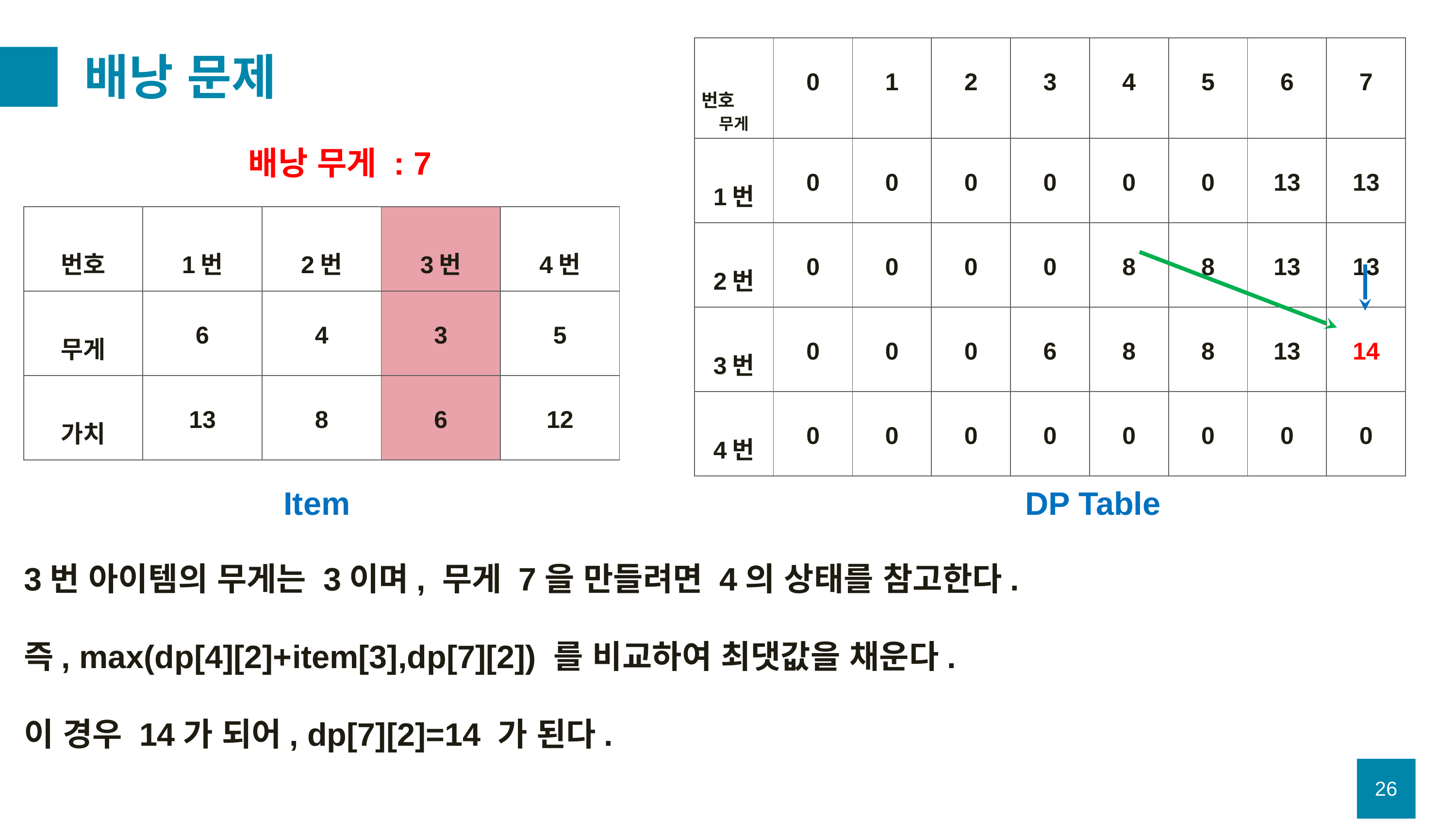

# 배낭 문제
| 무게 | 0 | 1 | 2 | 3 | 4 | 5 | 6 | 7 |
| --- | --- | --- | --- | --- | --- | --- | --- | --- |
| 1번 | 0 | 0 | 0 | 0 | 0 | 0 | 13 | 13 |
| 2번 | 0 | 0 | 0 | 0 | 8 | 8 | 13 | 13 |
| 3번 | 0 | 0 | 0 | 6 | 8 | 8 | 13 | 14 |
| 4번 | 0 | 0 | 0 | 0 | 0 | 0 | 0 | 0 |
번호
배낭 무게 : 7
| 번호 | 1번 | 2번 | 3번 | 4번 |
| --- | --- | --- | --- | --- |
| 무게 | 6 | 4 | 3 | 5 |
| 가치 | 13 | 8 | 6 | 12 |
DP Table
Item
3번 아이템의 무게는 3이며, 무게 7을 만들려면 4의 상태를 참고한다.

즉, max(dp[4][2]+item[3],dp[7][2]) 를 비교하여 최댓값을 채운다.

이 경우 14가 되어, dp[7][2]=14 가 된다.
26